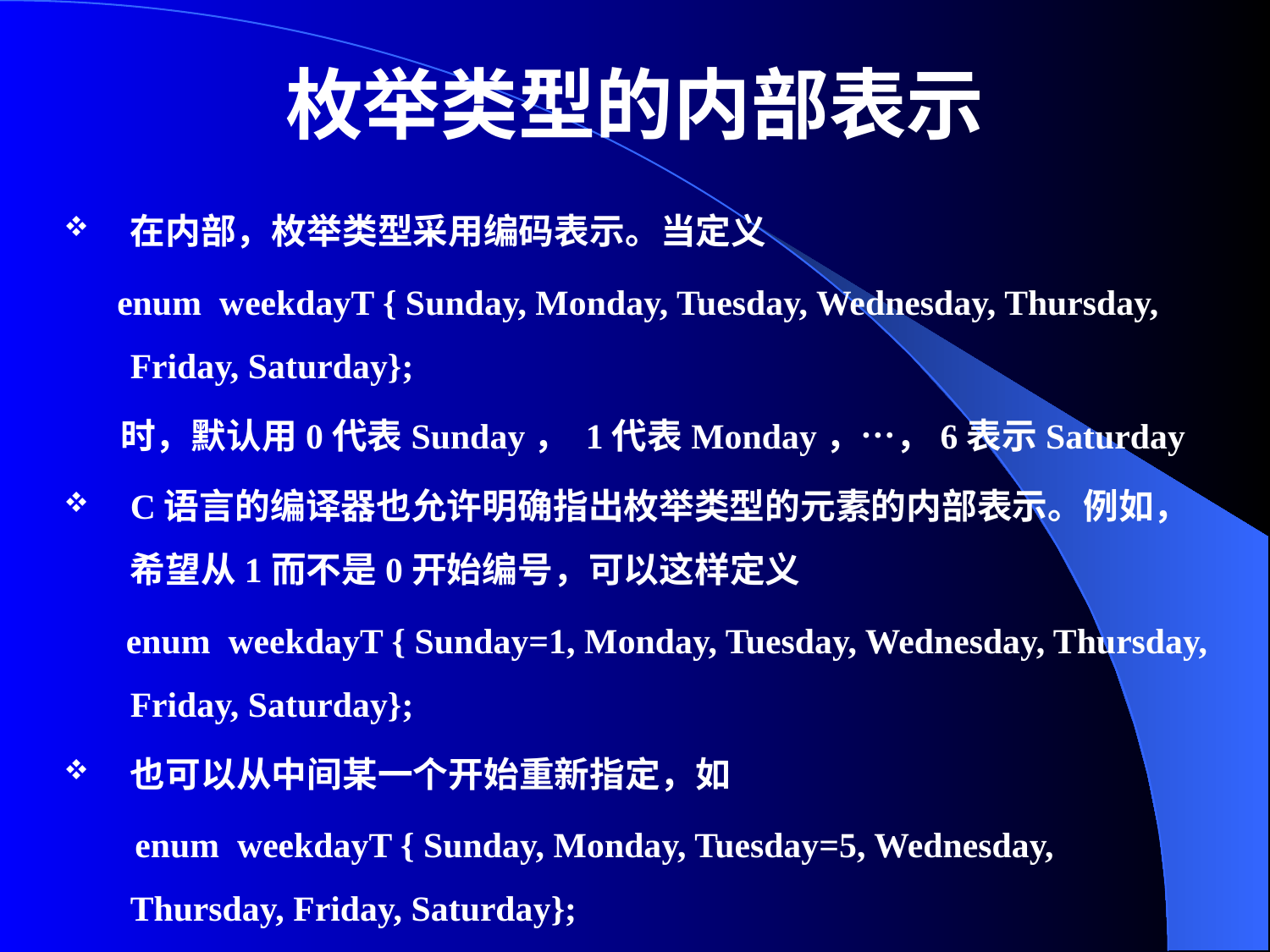

# 枚举类型的内部表示
在内部，枚举类型采用编码表示。当定义
      enum  weekdayT { Sunday, Monday, Tuesday, Wednesday, Thursday, Friday, Saturday};
      时，默认用0代表Sunday， 1代表Monday，…，6表示Saturday
C语言的编译器也允许明确指出枚举类型的元素的内部表示。例如，希望从1而不是0开始编号，可以这样定义
       enum  weekdayT { Sunday=1, Monday, Tuesday, Wednesday, Thursday, Friday, Saturday};
也可以从中间某一个开始重新指定，如
        enum  weekdayT { Sunday, Monday, Tuesday=5, Wednesday, Thursday, Friday, Saturday};